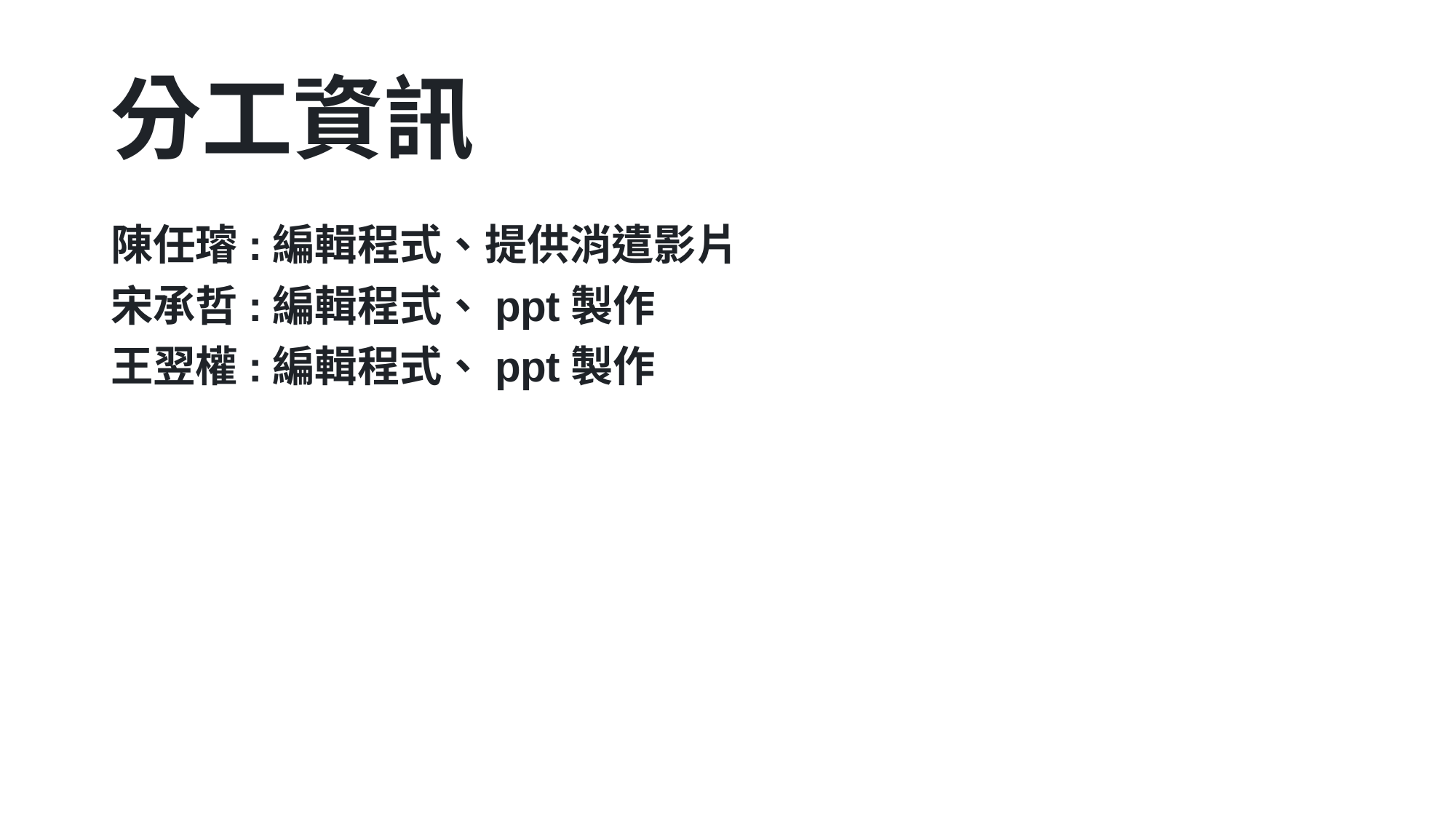

# 分工資訊
陳任璿:編輯程式、提供消遣影片
宋承哲:編輯程式、ppt製作
王翌權:編輯程式、ppt製作